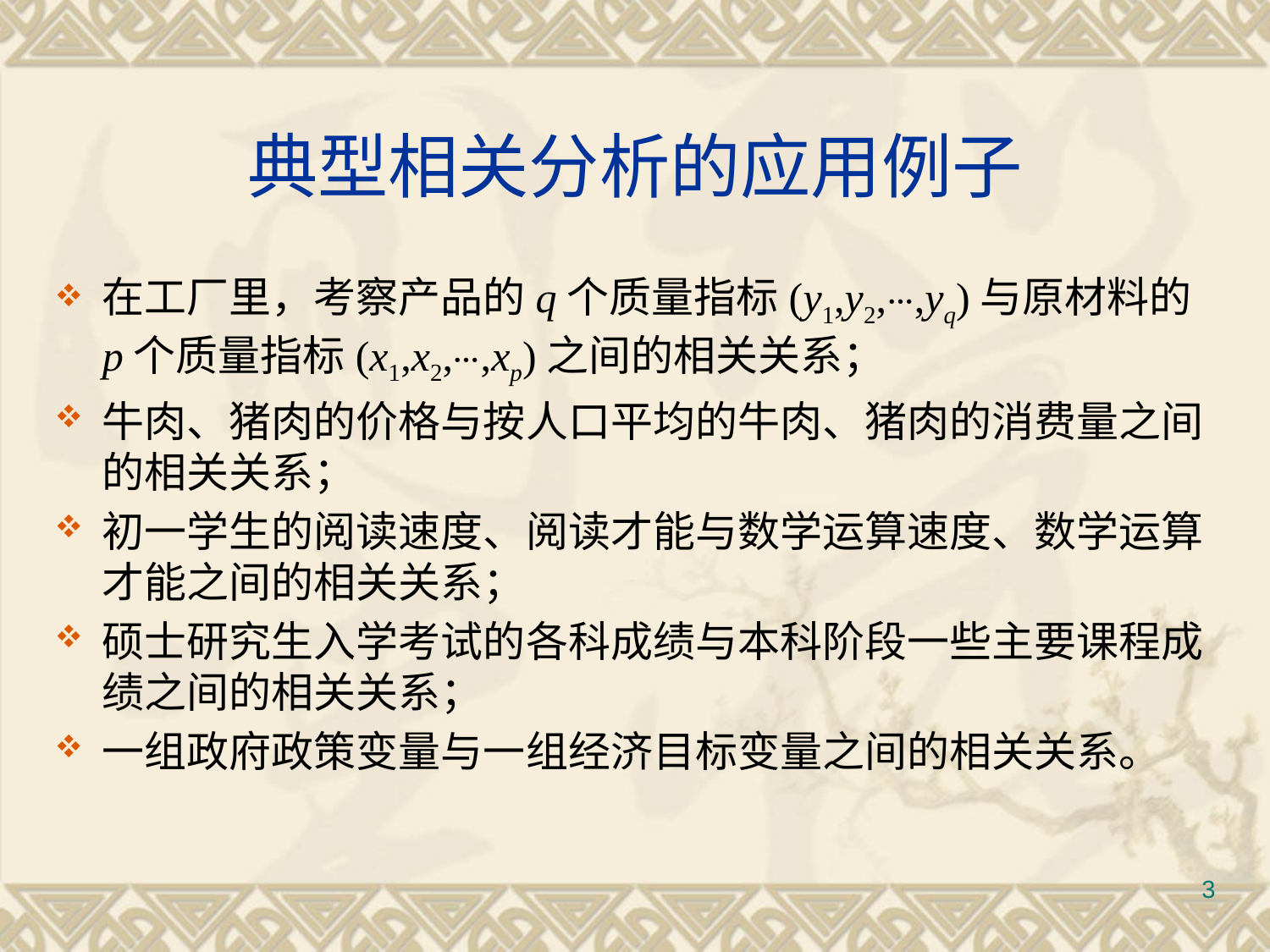

# 典型相关分析的应用例子
在工厂里，考察产品的q个质量指标(y1,y2,⋯,yq)与原材料的p个质量指标(x1,x2,⋯,xp)之间的相关关系；
牛肉、猪肉的价格与按人口平均的牛肉、猪肉的消费量之间的相关关系；
初一学生的阅读速度、阅读才能与数学运算速度、数学运算才能之间的相关关系；
硕士研究生入学考试的各科成绩与本科阶段一些主要课程成绩之间的相关关系；
一组政府政策变量与一组经济目标变量之间的相关关系。
3